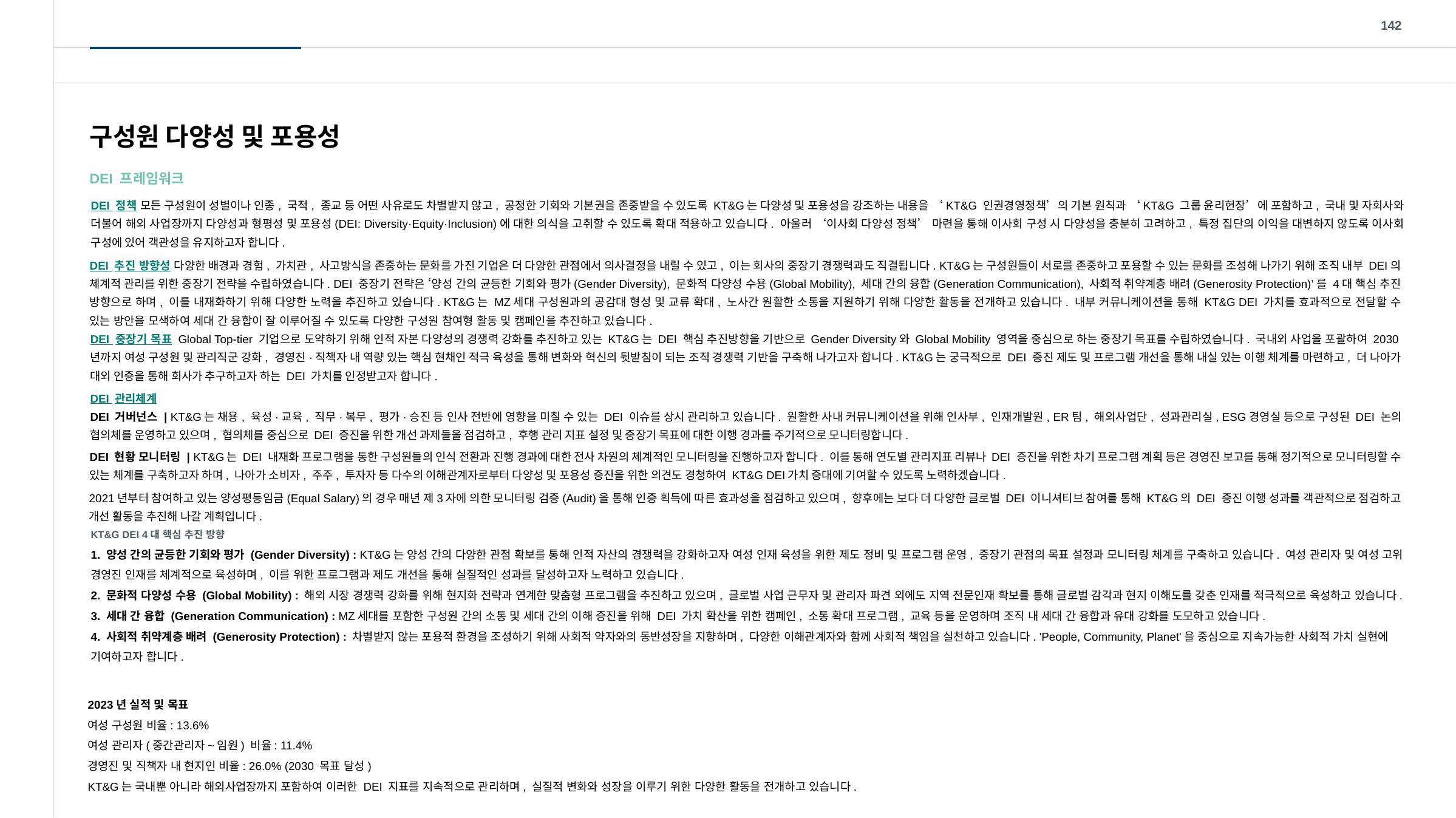

142
구성원 다양성 및 포용성
DEI 프레임워크
DEI 정책 모든 구성원이 성별이나 인종, 국적, 종교 등 어떤 사유로도 차별받지 않고, 공정한 기회와 기본권을 존중받을 수 있도록 KT&G는 다양성 및 포용성을 강조하는 내용을 ‘KT&G 인권경영정책’의 기본 원칙과 ‘KT&G 그룹 윤리헌장’에 포함하고, 국내 및 자회사와 더불어 해외 사업장까지 다양성과 형평성 및 포용성(DEI: Diversity·Equity·Inclusion)에 대한 의식을 고취할 수 있도록 확대 적용하고 있습니다. 아울러 ‘이사회 다양성 정책’ 마련을 통해 이사회 구성 시 다양성을 충분히 고려하고, 특정 집단의 이익을 대변하지 않도록 이사회 구성에 있어 객관성을 유지하고자 합니다.
DEI 추진 방향성 다양한 배경과 경험, 가치관, 사고방식을 존중하는 문화를 가진 기업은 더 다양한 관점에서 의사결정을 내릴 수 있고, 이는 회사의 중장기 경쟁력과도 직결됩니다. KT&G는 구성원들이 서로를 존중하고 포용할 수 있는 문화를 조성해 나가기 위해 조직 내부 DEI의 체계적 관리를 위한 중장기 전략을 수립하였습니다. DEI 중장기 전략은 ‘양성 간의 균등한 기회와 평가(Gender Diversity), 문화적 다양성 수용(Global Mobility), 세대 간의 융합(Generation Communication), 사회적 취약계층 배려(Generosity Protection)’를 4대 핵심 추진 방향으로 하며, 이를 내재화하기 위해 다양한 노력을 추진하고 있습니다. KT&G는 MZ세대 구성원과의 공감대 형성 및 교류 확대, 노사간 원활한 소통을 지원하기 위해 다양한 활동을 전개하고 있습니다. 내부 커뮤니케이션을 통해 KT&G DEI 가치를 효과적으로 전달할 수 있는 방안을 모색하여 세대 간 융합이 잘 이루어질 수 있도록 다양한 구성원 참여형 활동 및 캠페인을 추진하고 있습니다.
DEI 중장기 목표 Global Top-tier 기업으로 도약하기 위해 인적 자본 다양성의 경쟁력 강화를 추진하고 있는 KT&G는 DEI 핵심 추진방향을 기반으로 Gender Diversity와 Global Mobility 영역을 중심으로 하는 중장기 목표를 수립하였습니다. 국내외 사업을 포괄하여 2030년까지 여성 구성원 및 관리직군 강화, 경영진·직책자 내 역량 있는 핵심 현채인 적극 육성을 통해 변화와 혁신의 뒷받침이 되는 조직 경쟁력 기반을 구축해 나가고자 합니다. KT&G는 궁극적으로 DEI 증진 제도 및 프로그램 개선을 통해 내실 있는 이행 체계를 마련하고, 더 나아가 대외 인증을 통해 회사가 추구하고자 하는 DEI 가치를 인정받고자 합니다.
DEI 관리체계
DEI 거버넌스 | KT&G는 채용, 육성·교육, 직무·복무, 평가·승진 등 인사 전반에 영향을 미칠 수 있는 DEI 이슈를 상시 관리하고 있습니다. 원활한 사내 커뮤니케이션을 위해 인사부, 인재개발원, ER팀, 해외사업단, 성과관리실, ESG경영실 등으로 구성된 DEI 논의 협의체를 운영하고 있으며, 협의체를 중심으로 DEI 증진을 위한 개선 과제들을 점검하고, 후행 관리 지표 설정 및 중장기 목표에 대한 이행 경과를 주기적으로 모니터링합니다.
DEI 현황 모니터링 | KT&G는 DEI 내재화 프로그램을 통한 구성원들의 인식 전환과 진행 경과에 대한 전사 차원의 체계적인 모니터링을 진행하고자 합니다. 이를 통해 연도별 관리지표 리뷰나 DEI 증진을 위한 차기 프로그램 계획 등은 경영진 보고를 통해 정기적으로 모니터링할 수 있는 체계를 구축하고자 하며, 나아가 소비자, 주주, 투자자 등 다수의 이해관계자로부터 다양성 및 포용성 증진을 위한 의견도 경청하여 KT&G DEI가치 증대에 기여할 수 있도록 노력하겠습니다.
2021년부터 참여하고 있는 양성평등임금(Equal Salary)의 경우 매년 제3자에 의한 모니터링 검증(Audit)을 통해 인증 획득에 따른 효과성을 점검하고 있으며, 향후에는 보다 더 다양한 글로벌 DEI 이니셔티브 참여를 통해 KT&G의 DEI 증진 이행 성과를 객관적으로 점검하고 개선 활동을 추진해 나갈 계획입니다.
KT&G DEI 4대 핵심 추진 방향
1. 양성 간의 균등한 기회와 평가 (Gender Diversity) : KT&G는 양성 간의 다양한 관점 확보를 통해 인적 자산의 경쟁력을 강화하고자 여성 인재 육성을 위한 제도 정비 및 프로그램 운영, 중장기 관점의 목표 설정과 모니터링 체계를 구축하고 있습니다. 여성 관리자 및 여성 고위 경영진 인재를 체계적으로 육성하며, 이를 위한 프로그램과 제도 개선을 통해 실질적인 성과를 달성하고자 노력하고 있습니다.
2. 문화적 다양성 수용 (Global Mobility) : 해외 시장 경쟁력 강화를 위해 현지화 전략과 연계한 맞춤형 프로그램을 추진하고 있으며, 글로벌 사업 근무자 및 관리자 파견 외에도 지역 전문인재 확보를 통해 글로벌 감각과 현지 이해도를 갖춘 인재를 적극적으로 육성하고 있습니다.
3. 세대 간 융합 (Generation Communication) : MZ세대를 포함한 구성원 간의 소통 및 세대 간의 이해 증진을 위해 DEI 가치 확산을 위한 캠페인, 소통 확대 프로그램, 교육 등을 운영하며 조직 내 세대 간 융합과 유대 강화를 도모하고 있습니다.
4. 사회적 취약계층 배려 (Generosity Protection) : 차별받지 않는 포용적 환경을 조성하기 위해 사회적 약자와의 동반성장을 지향하며, 다양한 이해관계자와 함께 사회적 책임을 실천하고 있습니다. 'People, Community, Planet'을 중심으로 지속가능한 사회적 가치 실현에 기여하고자 합니다.

2023년 실적 및 목표
여성 구성원 비율: 13.6%
여성 관리자(중간관리자~임원) 비율: 11.4%
경영진 및 직책자 내 현지인 비율: 26.0% (2030 목표 달성)
KT&G는 국내뿐 아니라 해외사업장까지 포함하여 이러한 DEI 지표를 지속적으로 관리하며, 실질적 변화와 성장을 이루기 위한 다양한 활동을 전개하고 있습니다.